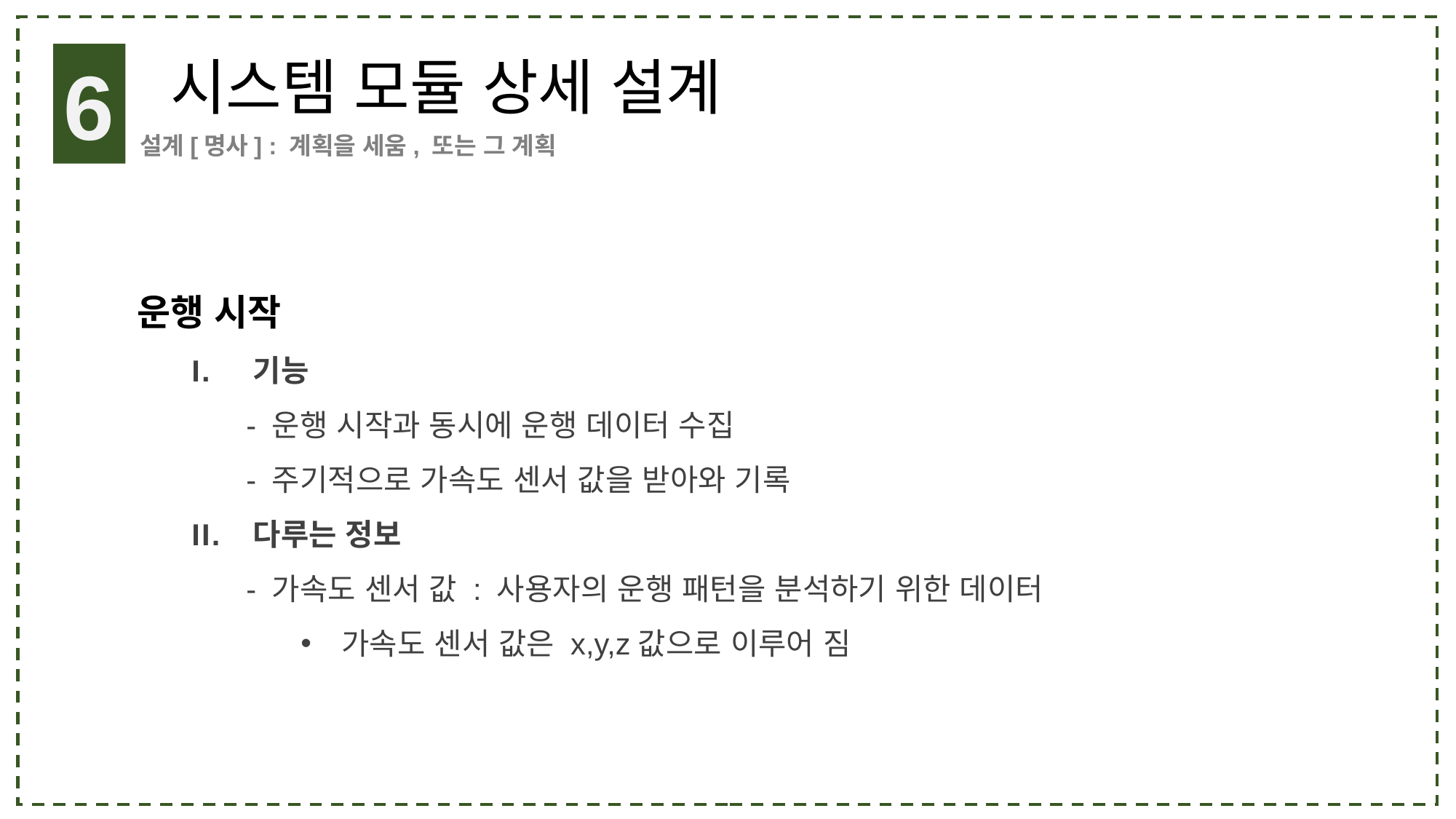

6
시스템 모듈 상세 설계
설계[명사] : 계획을 세움, 또는 그 계획
운행 시작
기능
- 운행 시작과 동시에 운행 데이터 수집
- 주기적으로 가속도 센서 값을 받아와 기록
다루는 정보
- 가속도 센서 값 : 사용자의 운행 패턴을 분석하기 위한 데이터
가속도 센서 값은 x,y,z값으로 이루어 짐